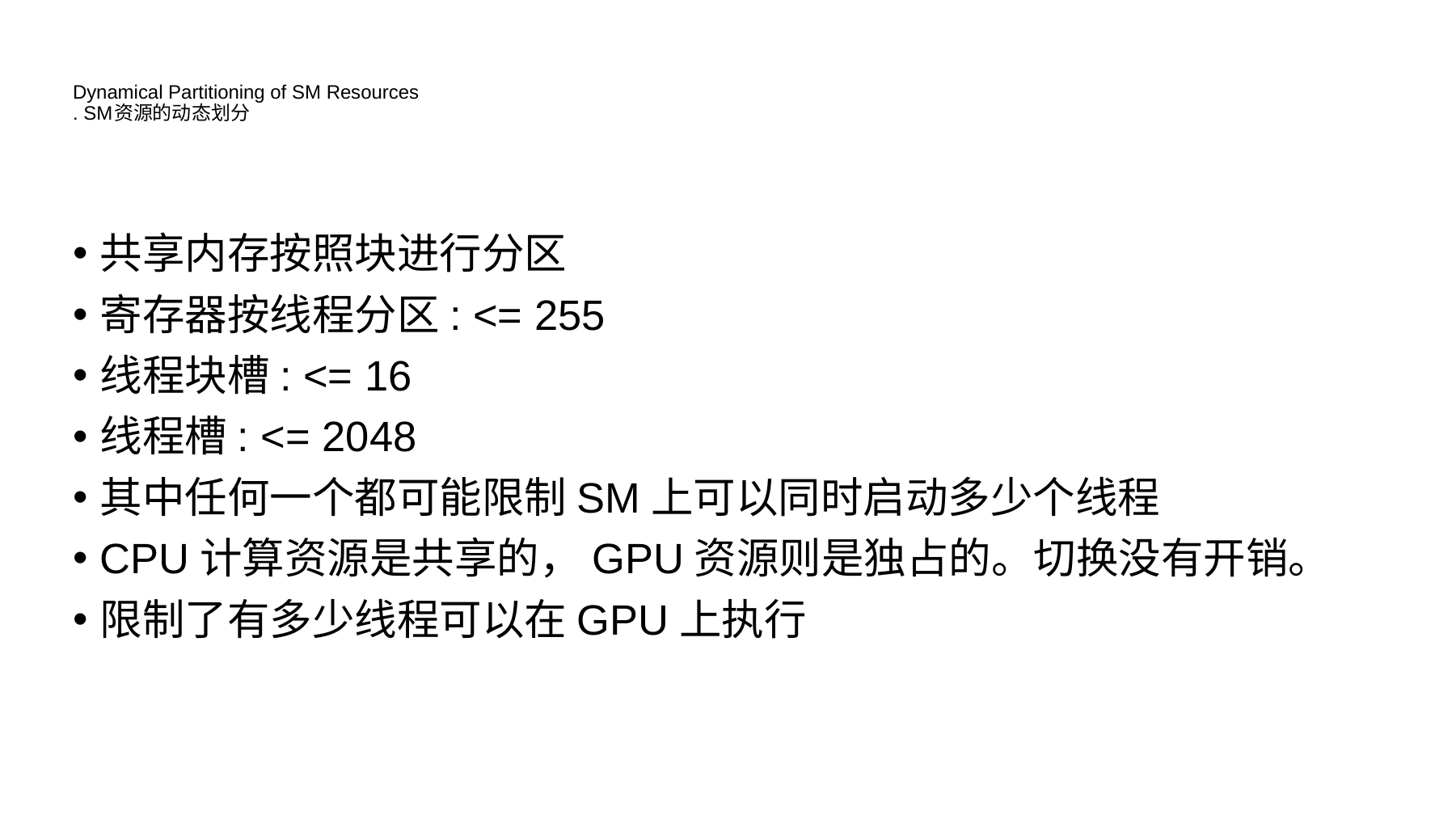

# Dynamical Partitioning of SM Resources . SM资源的动态划分

共享内存按照块进行分区
寄存器按线程分区: <= 255
线程块槽: <= 16
线程槽: <= 2048
其中任何一个都可能限制SM上可以同时启动多少个线程
CPU计算资源是共享的，GPU资源则是独占的。切换没有开销。
限制了有多少线程可以在GPU上执行